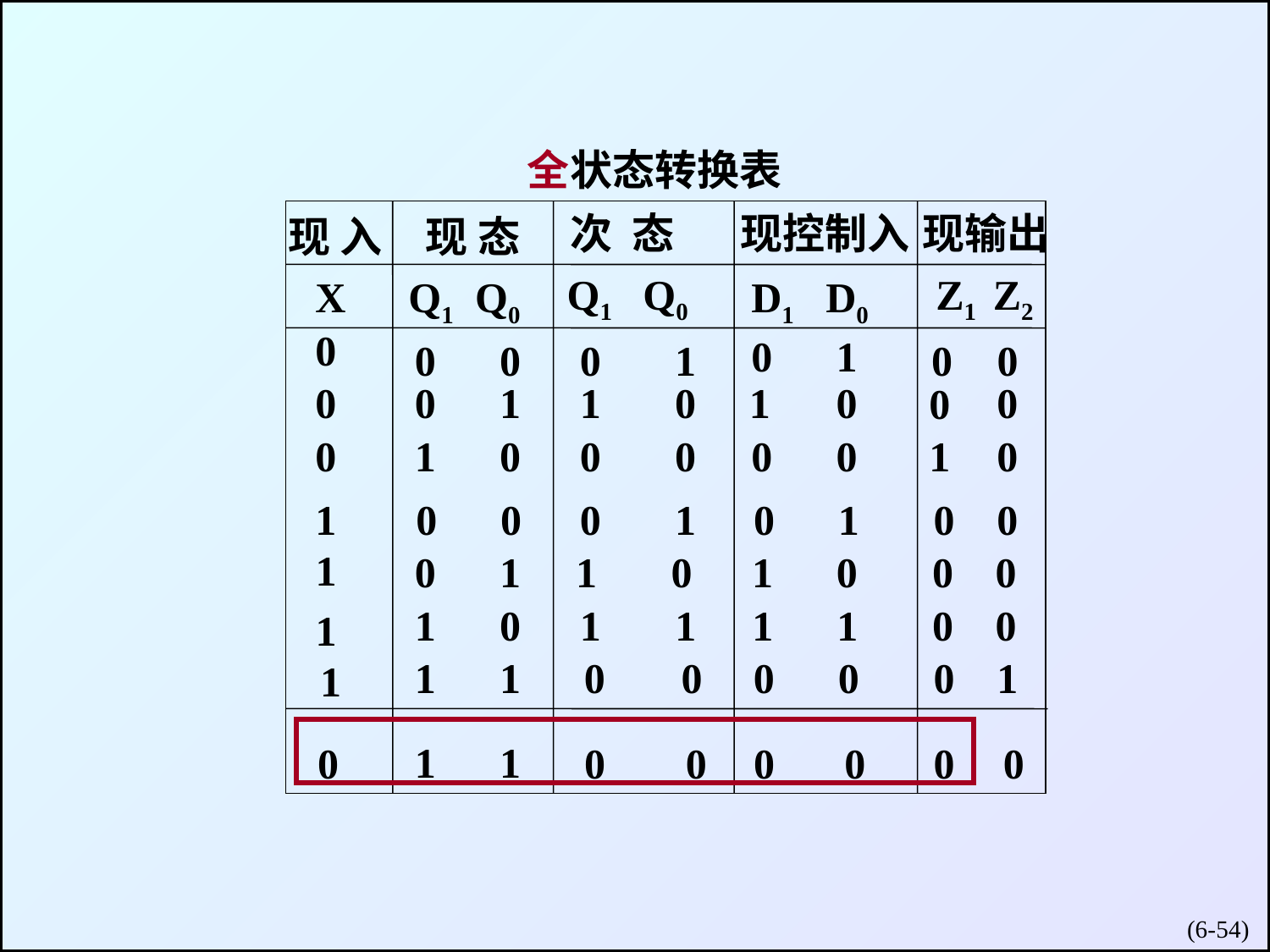

全
状态转换表

次  态
  Q1     Q0
现控制入
D1   D0
现输出
Z1  Z2
现 入
X
现 态
Q1  Q0
0
0
0
0
1
0      0
0       1
0
0
0      1
1       0
1
0
0
0
1      0
0       0
0
0
1
0
1
1
1
1
0      0
0       1
0      1
0
0
0      1
1       0
1      0
0
0

1      0
1      1
0
0
1
1
1      1
0
0
0
0
0
1
0
1      1
0
0
0
0
0
0

(6-54)